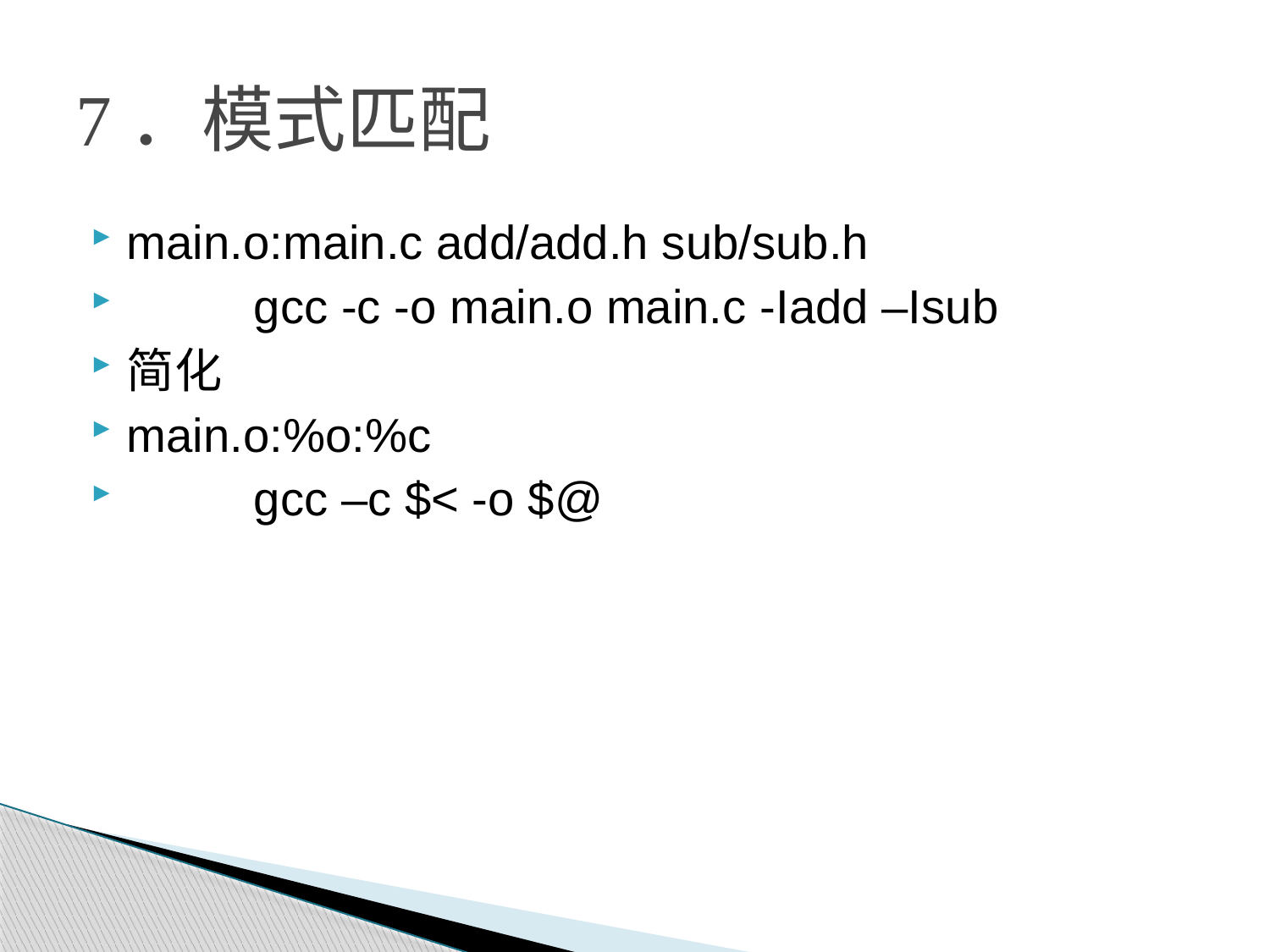

# 7．模式匹配
main.o:main.c add/add.h sub/sub.h
	gcc -c -o main.o main.c -Iadd –Isub
简化
main.o:%o:%c
	gcc –c $< -o $@